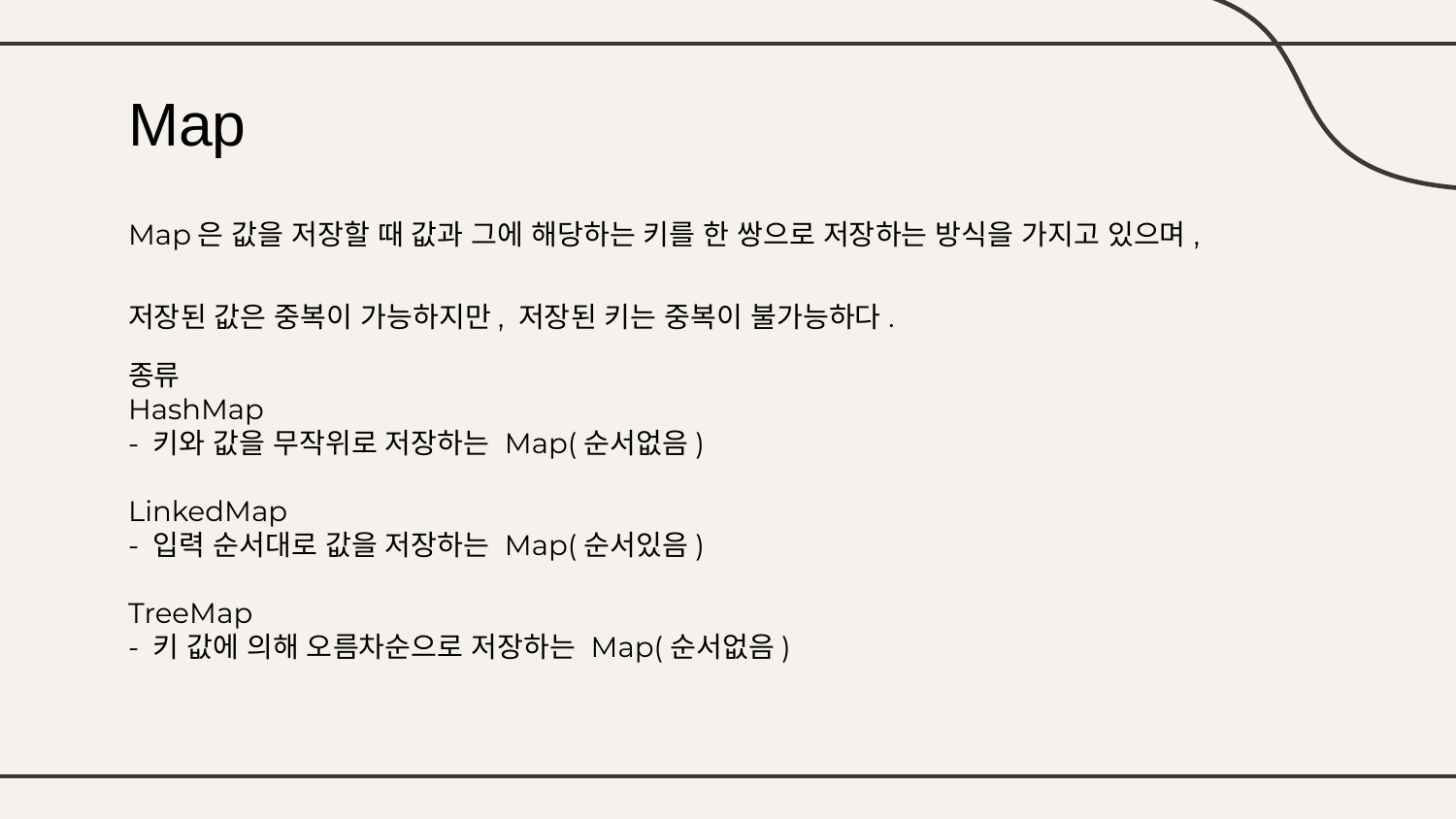

# Map
Map은 값을 저장할 때 값과 그에 해당하는 키를 한 쌍으로 저장하는 방식을 가지고 있으며,
저장된 값은 중복이 가능하지만, 저장된 키는 중복이 불가능하다.
종류
HashMap
- 키와 값을 무작위로 저장하는 Map(순서없음)

LinkedMap
- 입력 순서대로 값을 저장하는 Map(순서있음)

TreeMap
- 키 값에 의해 오름차순으로 저장하는 Map(순서없음)